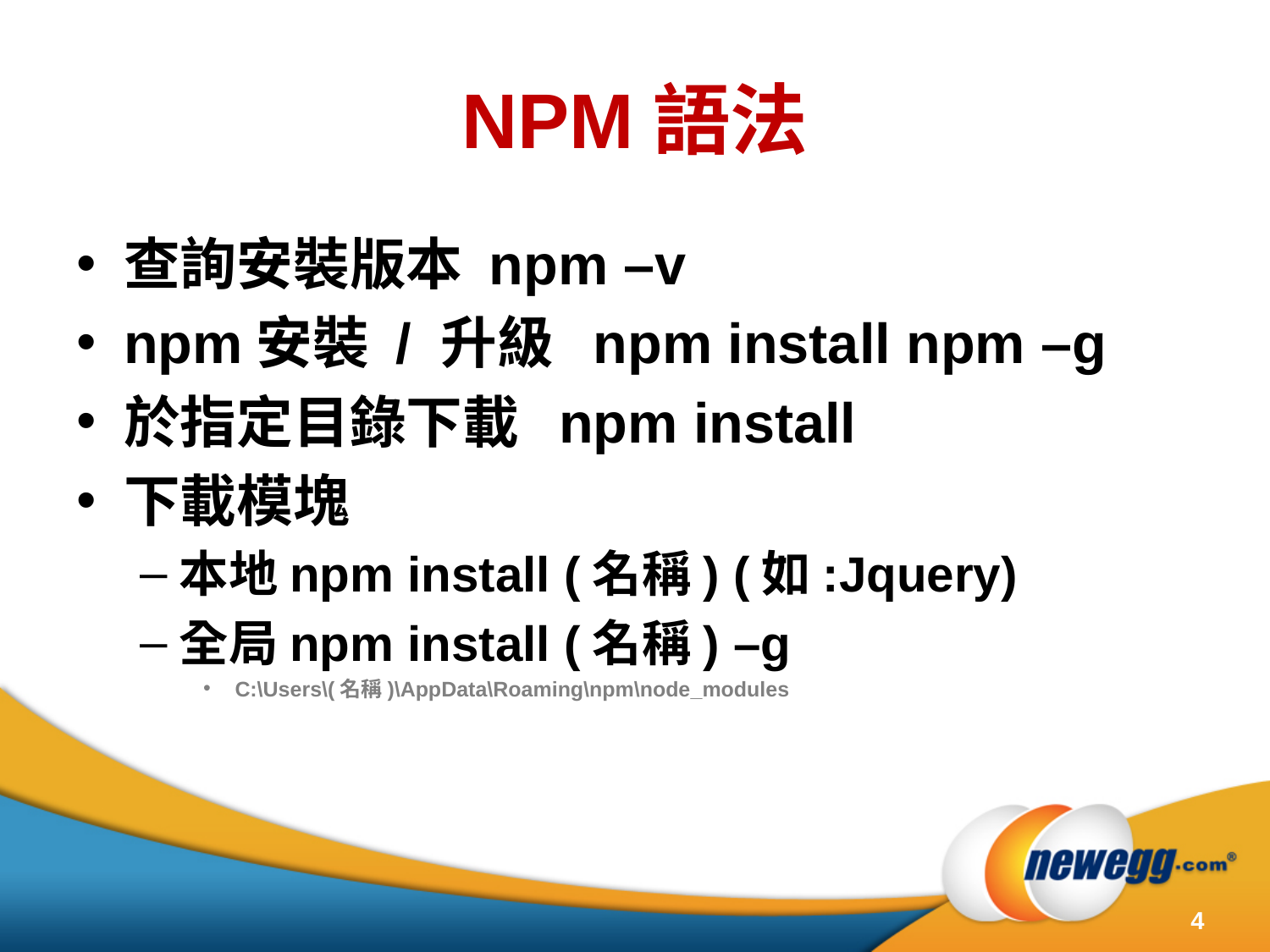

# NPM語法
查詢安裝版本 npm –v
npm安裝 / 升級  npm install npm –g
於指定目錄下載  npm install
下載模塊
本地npm install (名稱) (如:Jquery)
全局npm install (名稱) –g
C:\Users\(名稱)\AppData\Roaming\npm\node_modules